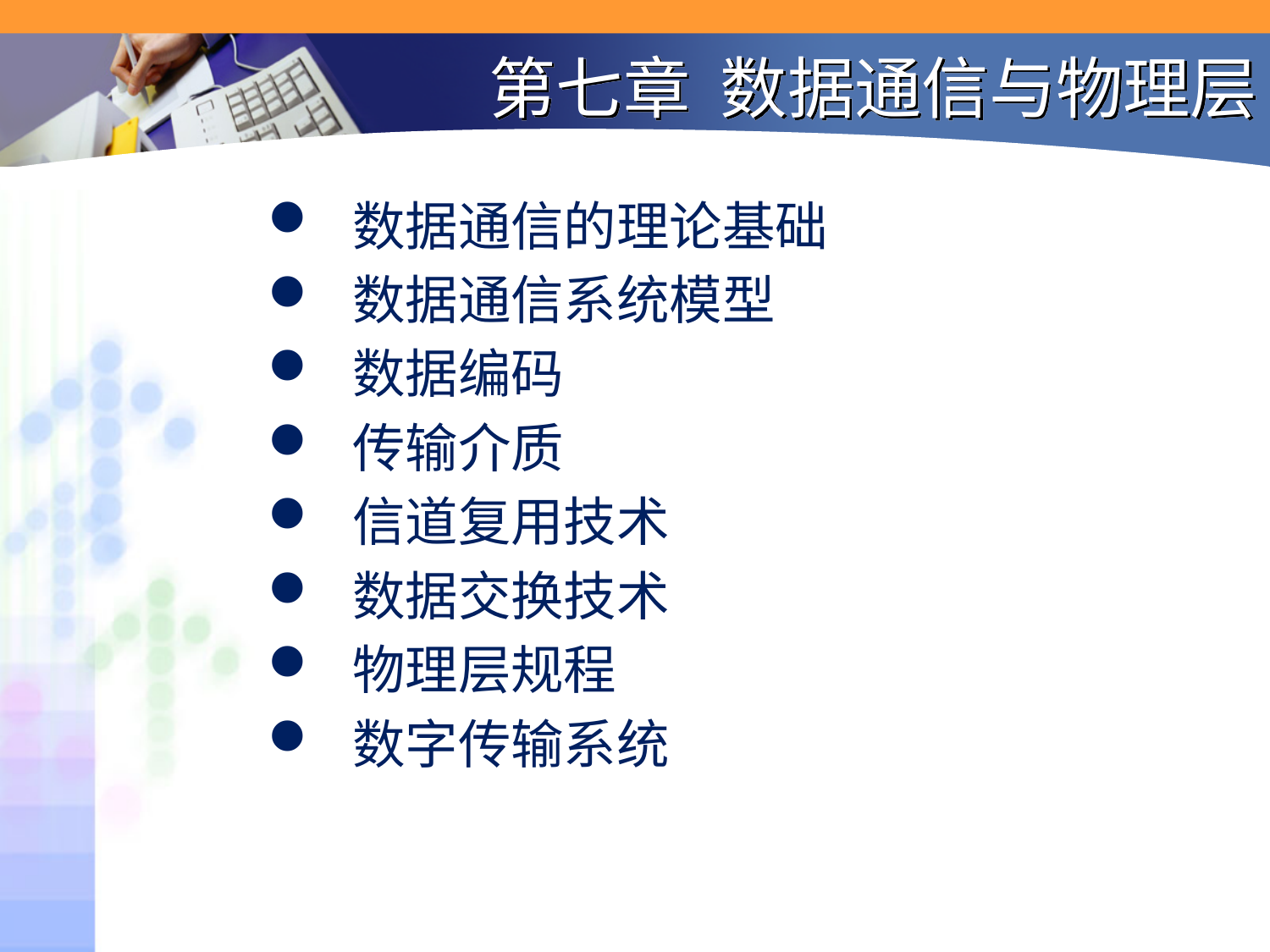

# 第七章  数据通信与物理层
数据通信的理论基础
数据通信系统模型
数据编码
传输介质
信道复用技术
数据交换技术
物理层规程
数字传输系统